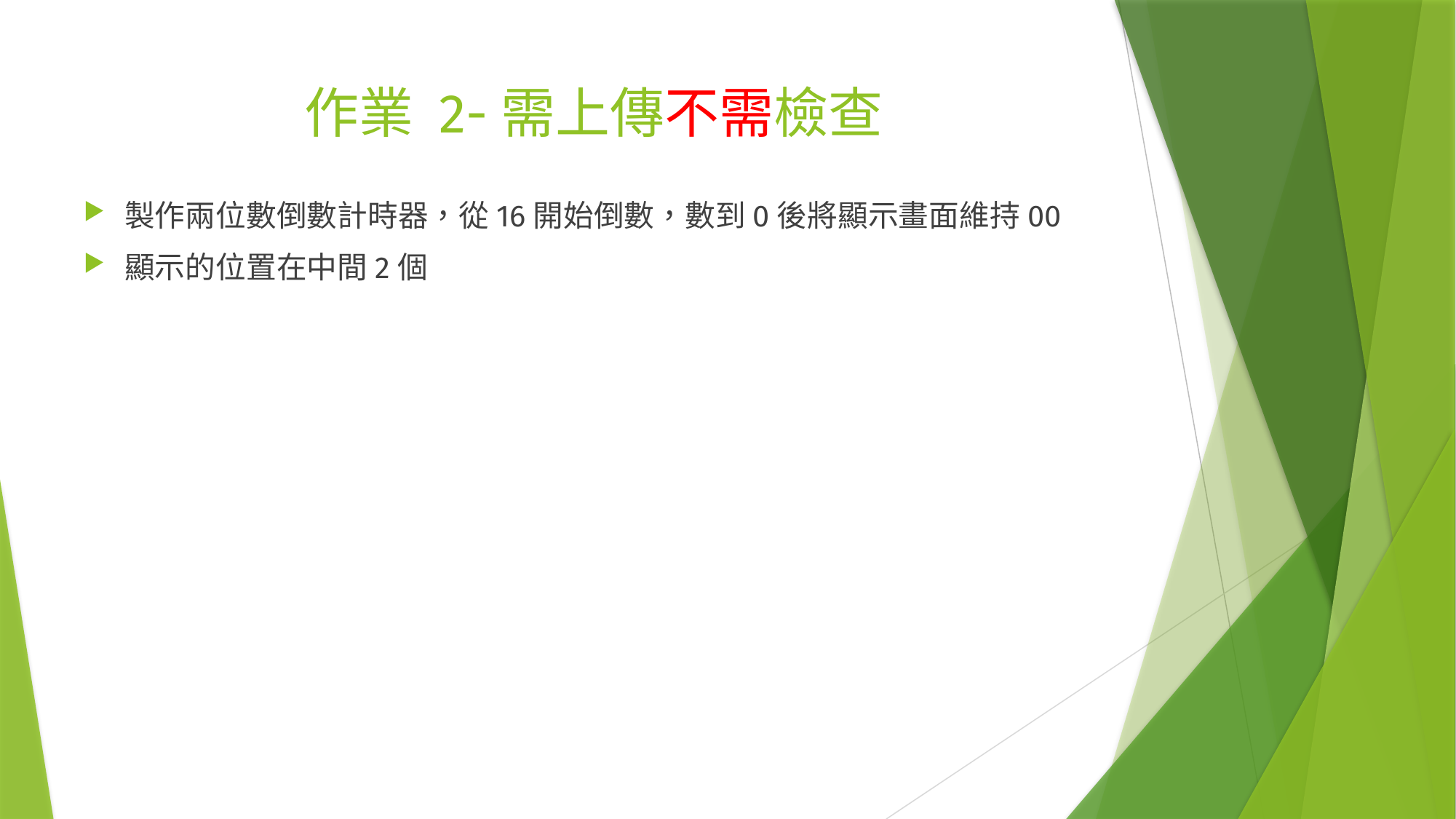

# 作業 2-需上傳不需檢查
製作兩位數倒數計時器，從16開始倒數，數到0後將顯示畫面維持00
顯示的位置在中間2個